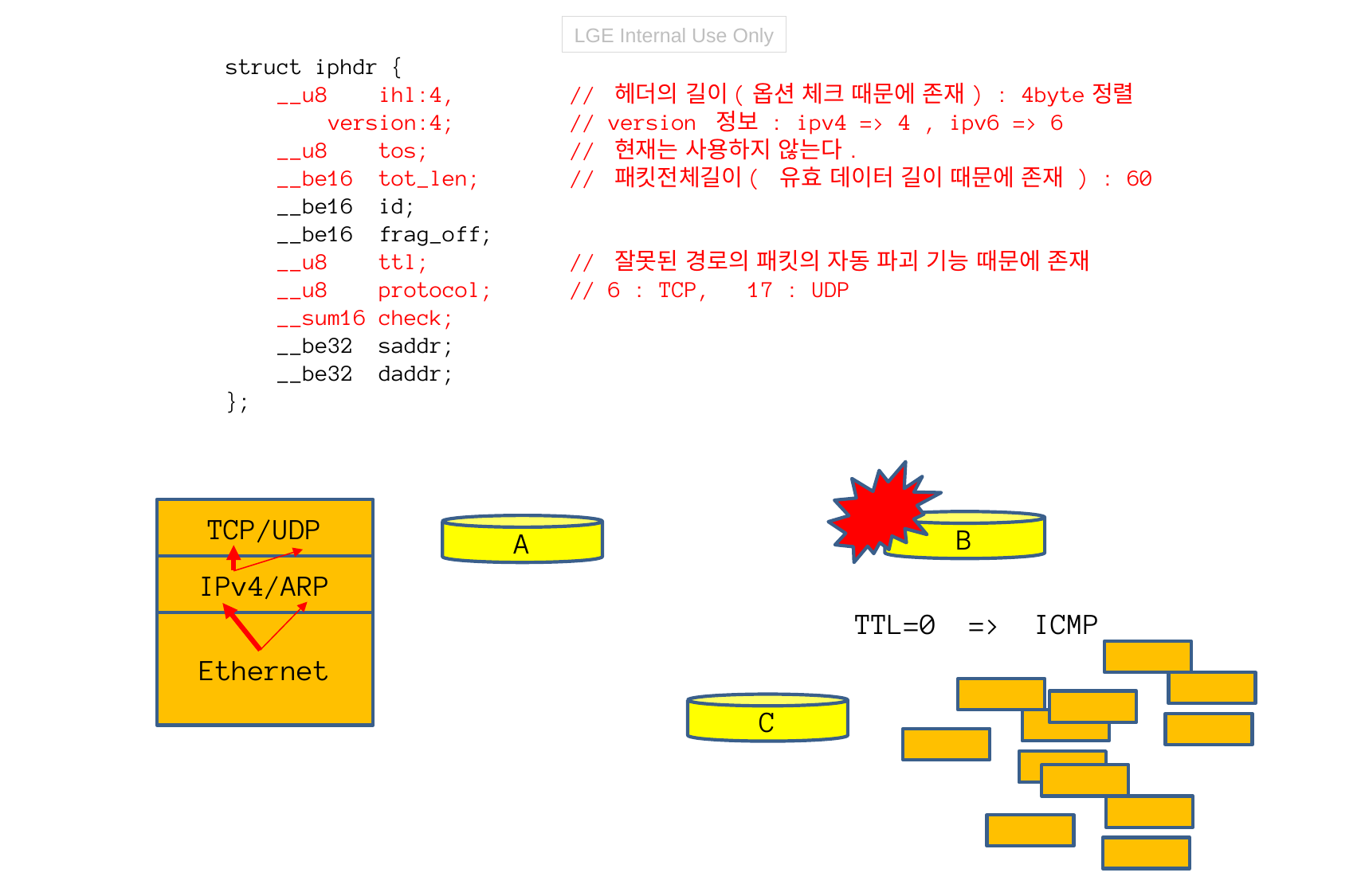

struct iphdr {
    __u8    ihl:4,         // 헤더의 길이(옵션 체크 때문에 존재) : 4byte정렬
        version:4;         // version 정보 : ipv4 => 4 , ipv6 => 6
    __u8    tos;           // 현재는 사용하지 않는다.
    __be16  tot_len;       // 패킷전체길이( 유효 데이터 길이 때문에 존재 ) : 60
    __be16  id;
    __be16  frag_off;
    __u8    ttl;           // 잘못된 경로의 패킷의 자동 파괴 기능 때문에 존재
    __u8    protocol;      // 6 : TCP,   17 : UDP
    __sum16 check;
    __be32  saddr;
    __be32  daddr;
};

TCP/UDP
B
A
IPv4/ARP
TTL=0  =>  ICMP

Ethernet

C